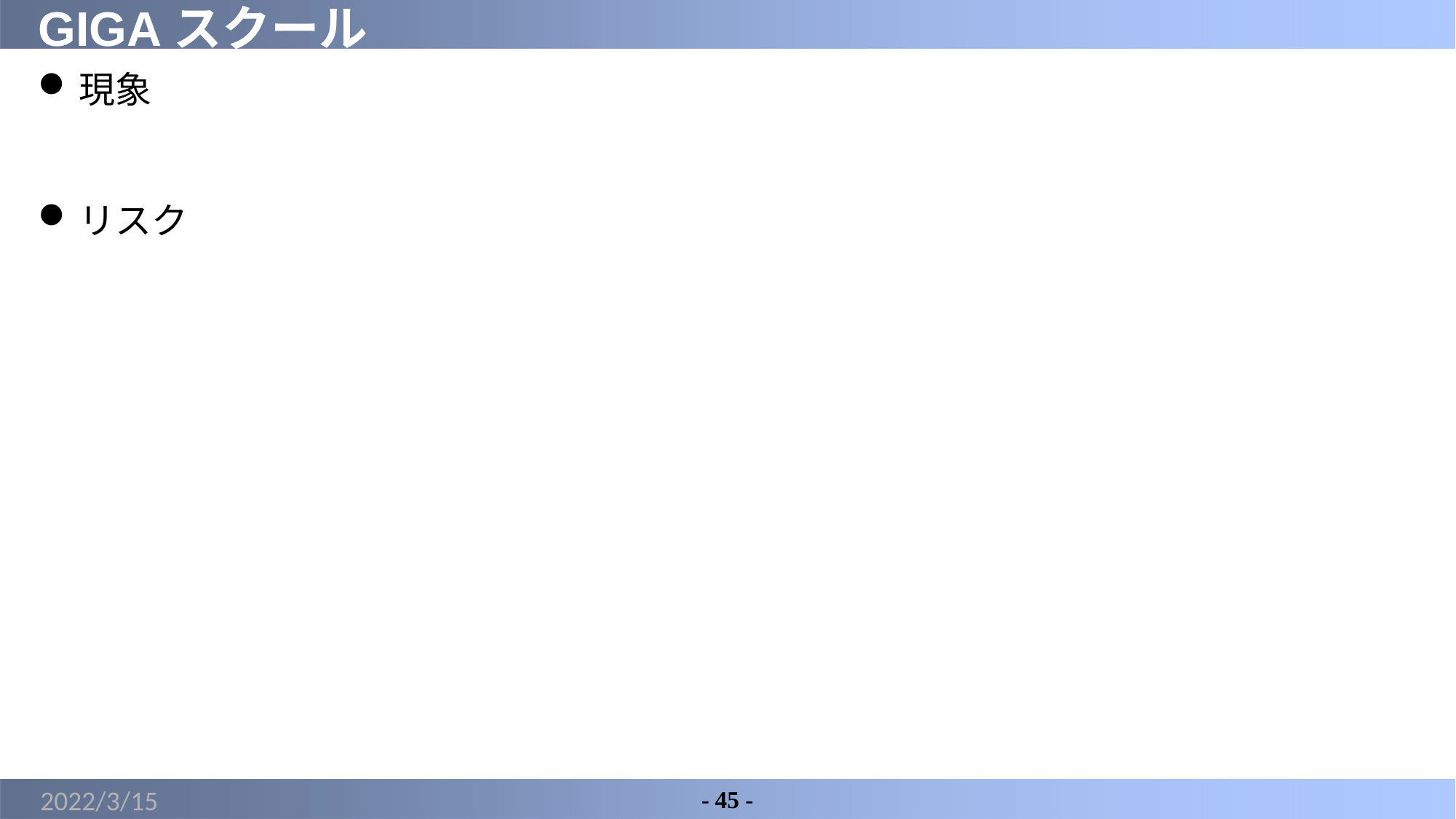

# GIGAスクール
現象

リスク

2022/3/15
- 45 -